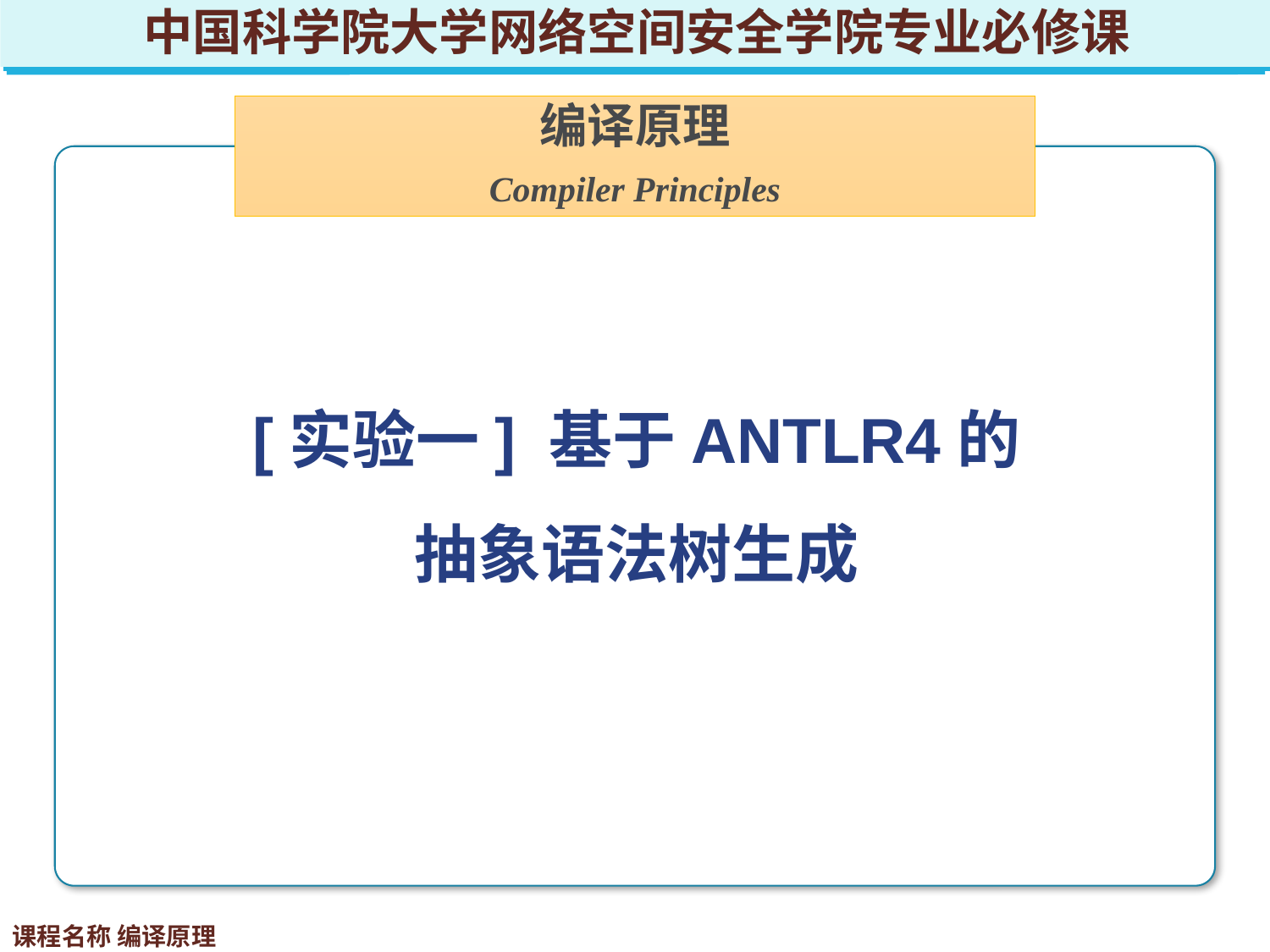

中国科学院大学网络空间安全学院专业必修课
编译原理
Compiler Principles
[实验一] 基于ANTLR4的
抽象语法树生成

课程名称 编译原理